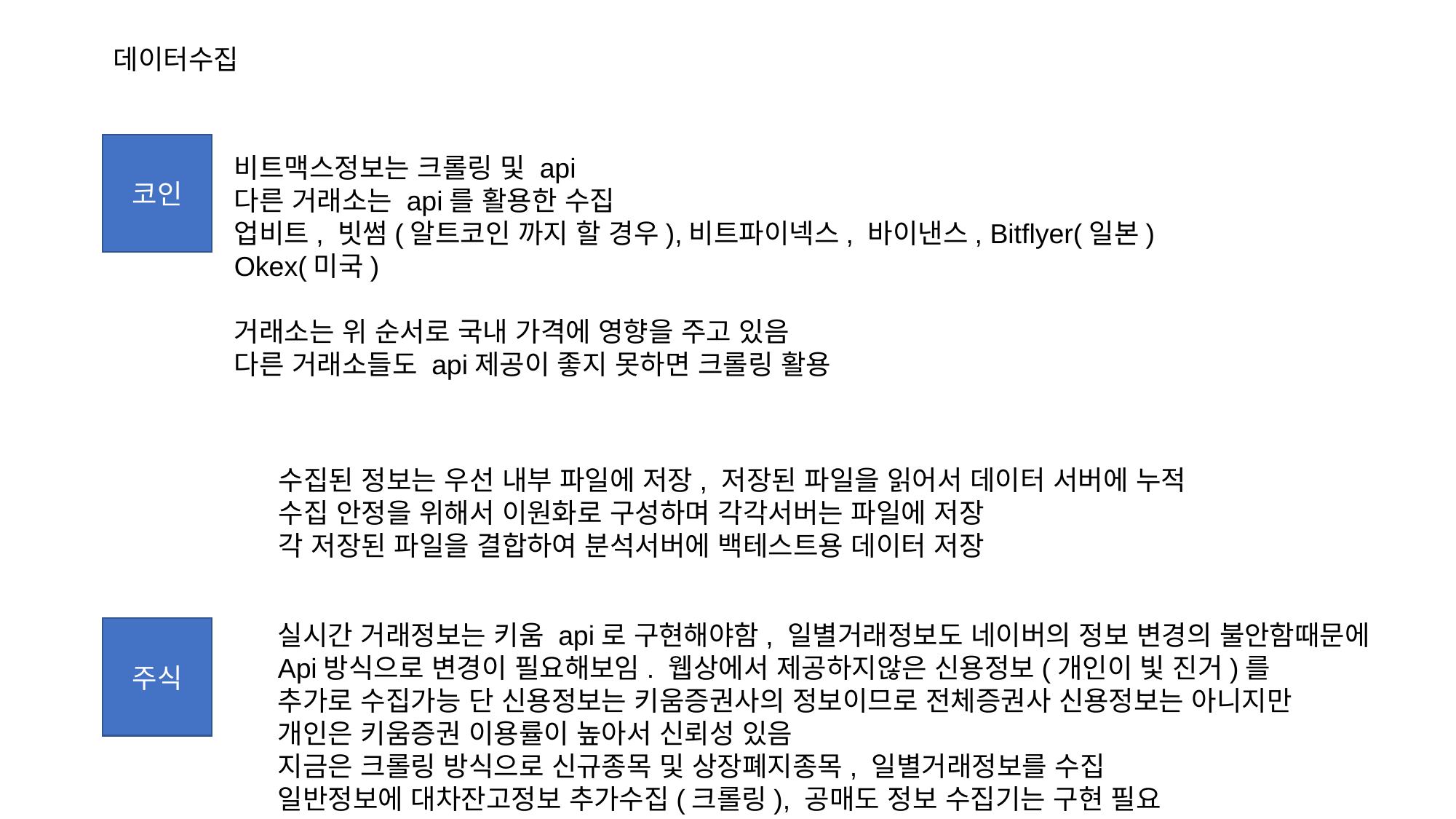

데이터수집
코인
비트맥스정보는 크롤링 및 api
다른 거래소는 api를 활용한 수집
업비트, 빗썸(알트코인 까지 할 경우),비트파이넥스, 바이낸스, Bitflyer(일본)
Okex(미국)

거래소는 위 순서로 국내 가격에 영향을 주고 있음
다른 거래소들도 api제공이 좋지 못하면 크롤링 활용

수집된 정보는 우선 내부 파일에 저장, 저장된 파일을 읽어서 데이터 서버에 누적
수집 안정을 위해서 이원화로 구성하며 각각서버는 파일에 저장
각 저장된 파일을 결합하여 분석서버에 백테스트용 데이터 저장
실시간 거래정보는 키움 api로 구현해야함, 일별거래정보도 네이버의 정보 변경의 불안함때문에
Api방식으로 변경이 필요해보임. 웹상에서 제공하지않은 신용정보(개인이 빛 진거)를
추가로 수집가능 단 신용정보는 키움증권사의 정보이므로 전체증권사 신용정보는 아니지만
개인은 키움증권 이용률이 높아서 신뢰성 있음
지금은 크롤링 방식으로 신규종목 및 상장폐지종목, 일별거래정보를 수집
일반정보에 대차잔고정보 추가수집(크롤링), 공매도 정보 수집기는 구현 필요
주식